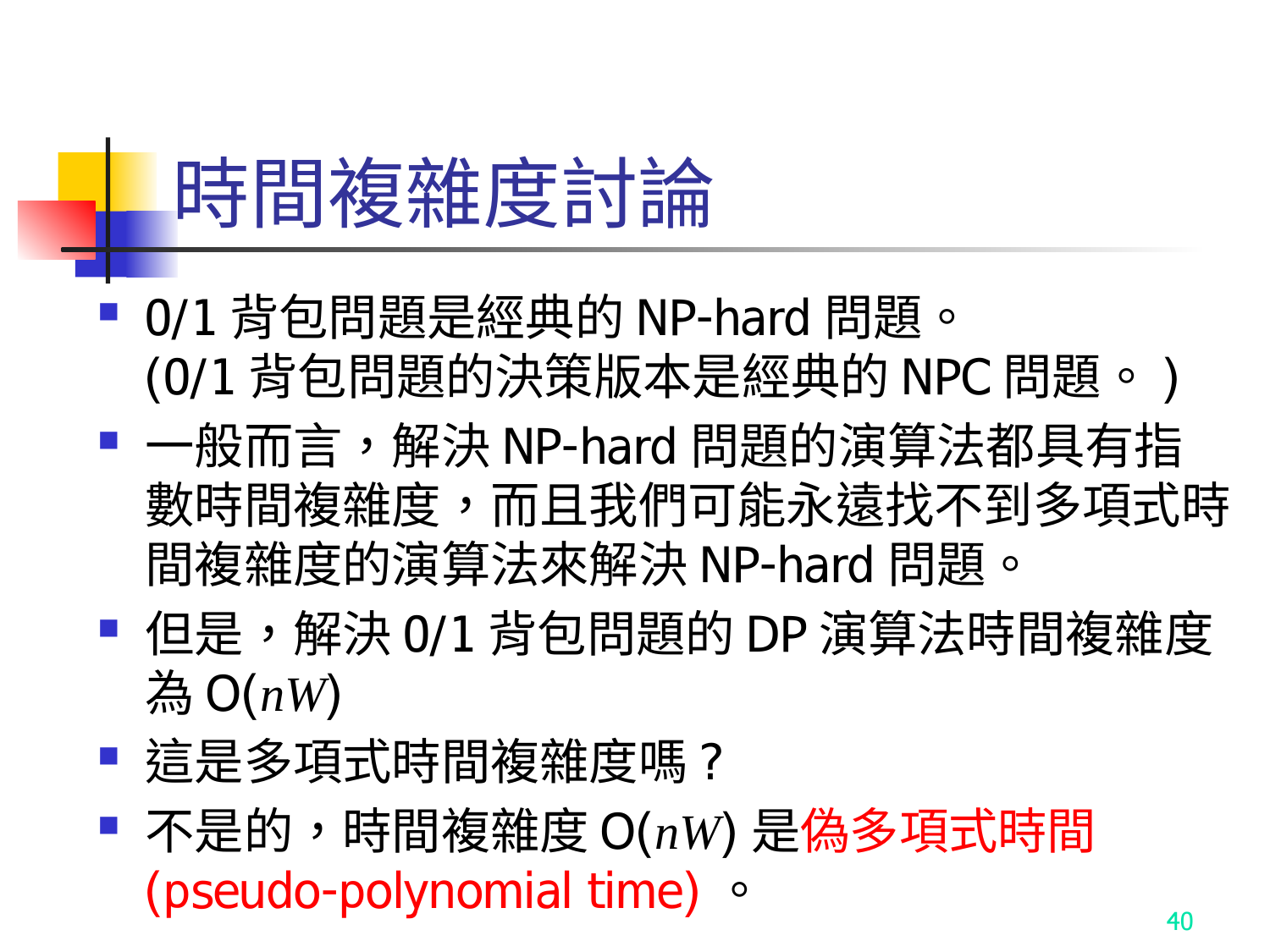

# 時間複雜度討論
0/1背包問題是經典的NP-hard問題。
(0/1背包問題的決策版本是經典的NPC問題。)
一般而言，解決NP-hard問題的演算法都具有指數時間複雜度，而且我們可能永遠找不到多項式時間複雜度的演算法來解決NP-hard問題。
但是，解決0/1背包問題的DP演算法時間複雜度為O(nW)
這是多項式時間複雜度嗎?
不是的，時間複雜度O(nW)是偽多項式時間(pseudo-polynomial time)。

40